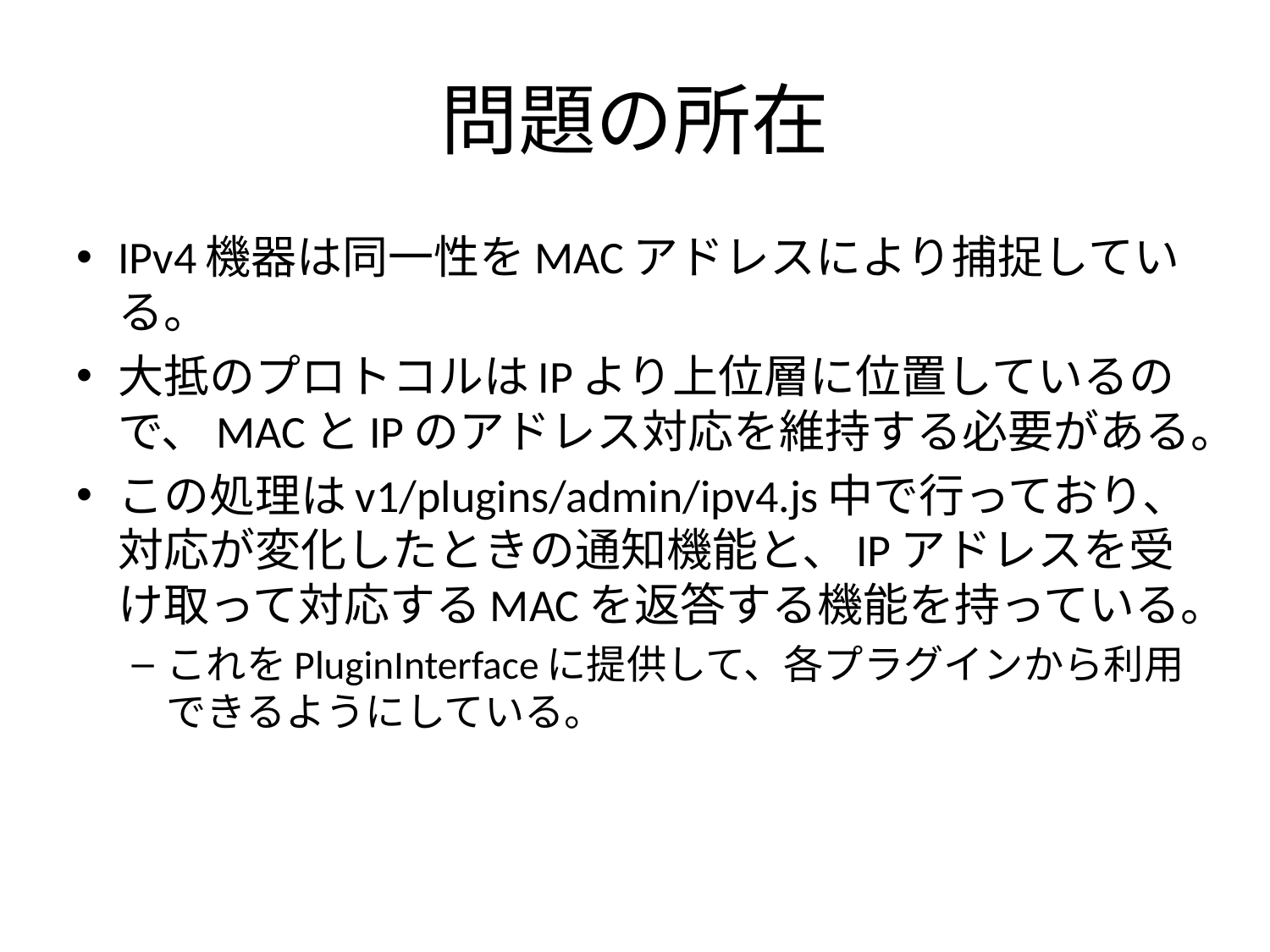

# 問題の所在
IPv4機器は同一性をMACアドレスにより捕捉している。
大抵のプロトコルはIPより上位層に位置しているので、MACとIPのアドレス対応を維持する必要がある。
この処理はv1/plugins/admin/ipv4.js中で行っており、対応が変化したときの通知機能と、IPアドレスを受け取って対応するMACを返答する機能を持っている。
これをPluginInterfaceに提供して、各プラグインから利用できるようにしている。